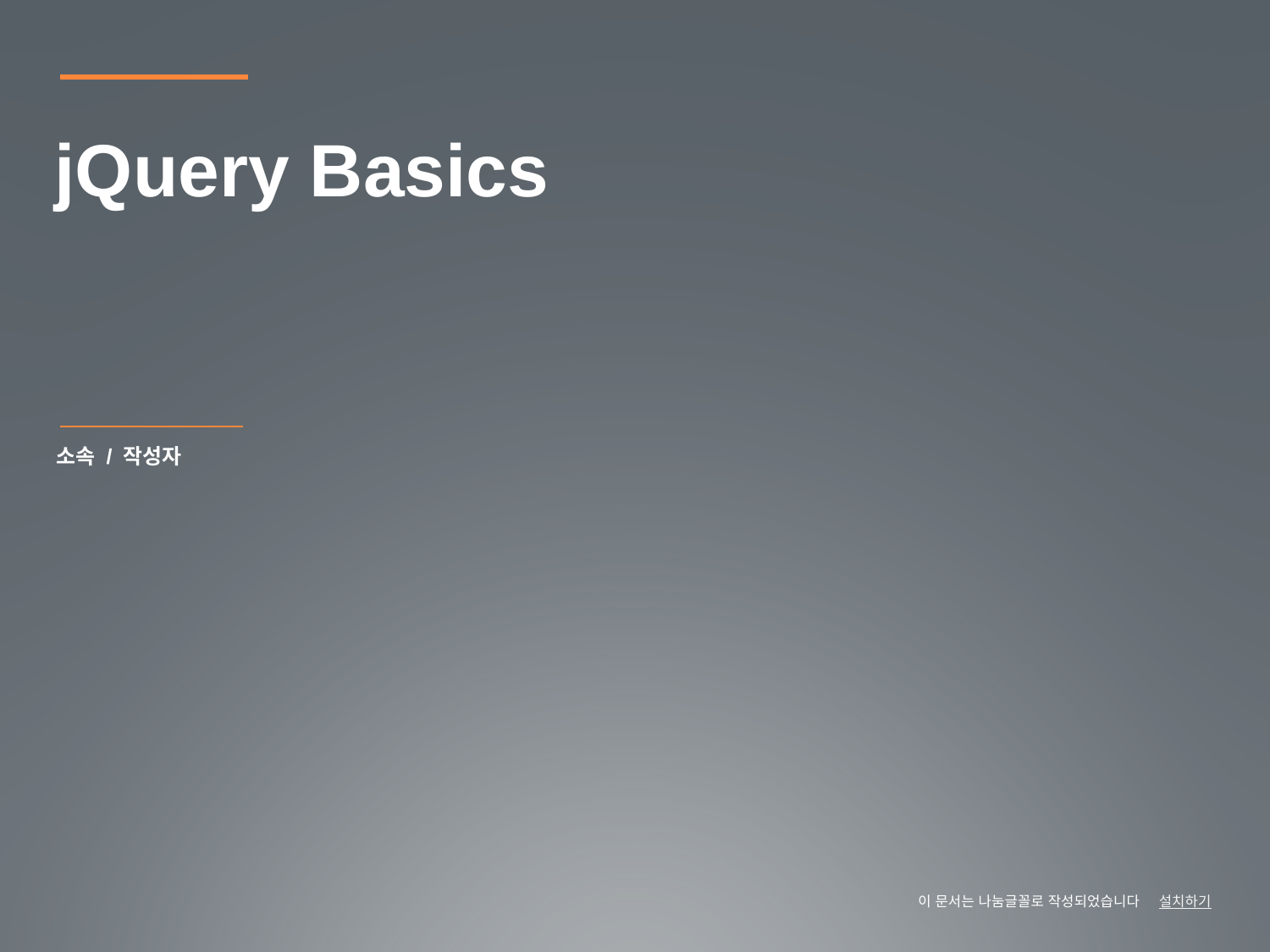

jQuery Basics
소속 / 작성자
이 문서는 나눔글꼴로 작성되었습니다.  설치하기